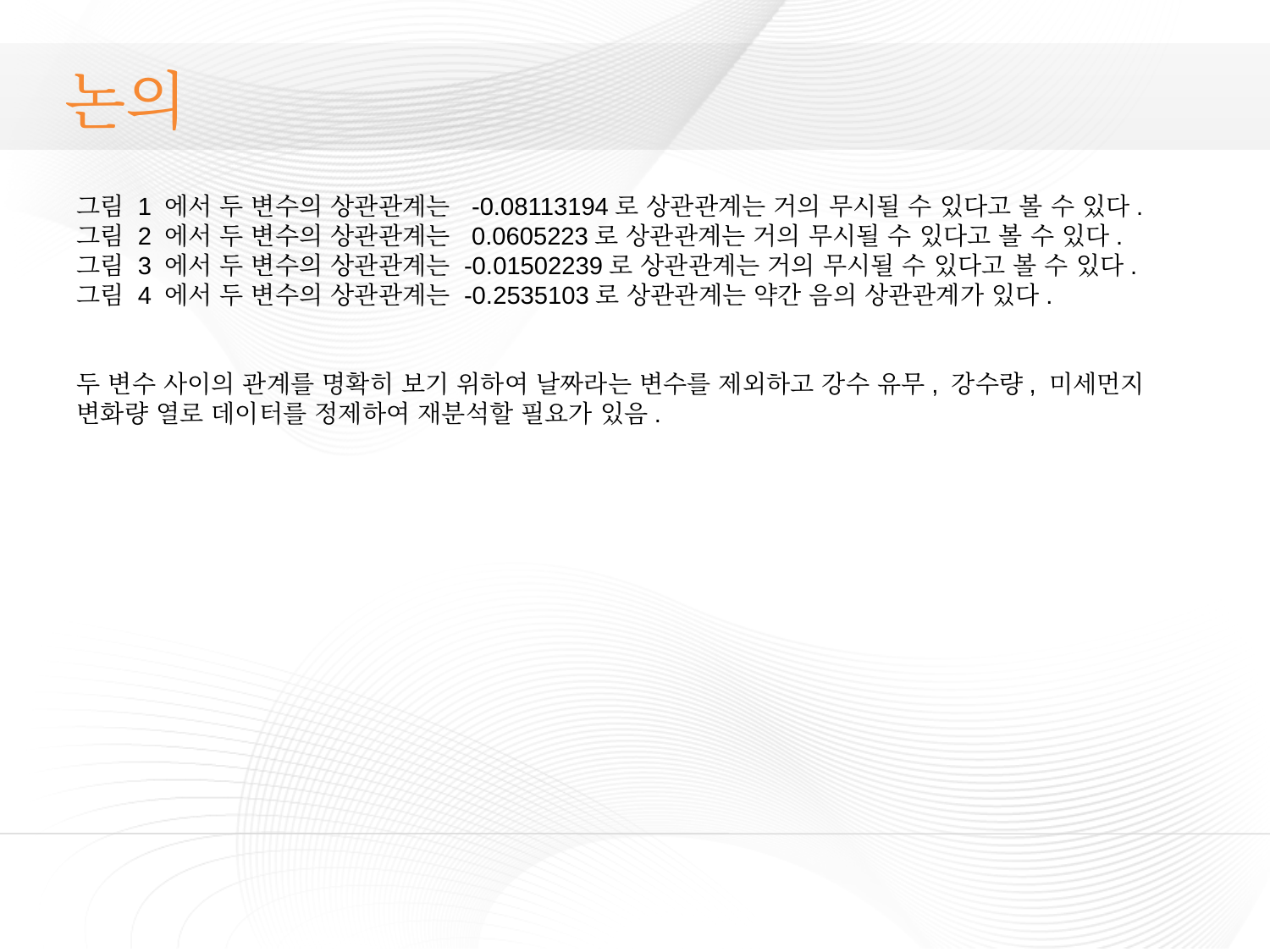

# 논의
그림 1 에서 두 변수의 상관관계는  -0.08113194로 상관관계는 거의 무시될 수 있다고 볼 수 있다.
그림 2 에서 두 변수의 상관관계는  0.0605223로 상관관계는 거의 무시될 수 있다고 볼 수 있다.
그림 3 에서 두 변수의 상관관계는 -0.01502239로 상관관계는 거의 무시될 수 있다고 볼 수 있다.
그림 4 에서 두 변수의 상관관계는 -0.2535103로 상관관계는 약간 음의 상관관계가 있다.

두 변수 사이의 관계를 명확히 보기 위하여 날짜라는 변수를 제외하고 강수 유무, 강수량, 미세먼지 변화량 열로 데이터를 정제하여 재분석할 필요가 있음.